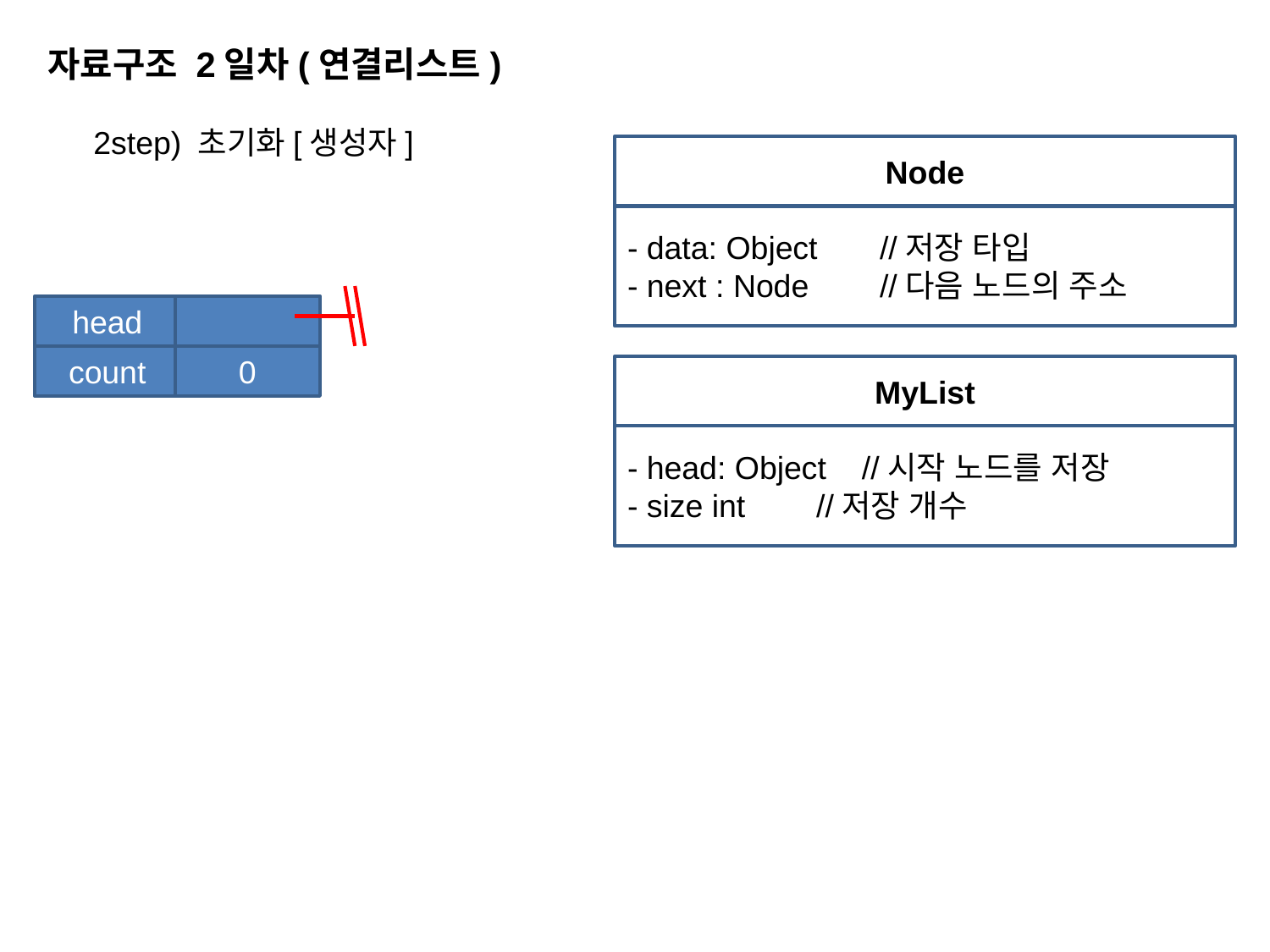

자료구조 2일차(연결리스트)
2step) 초기화[생성자]

Node
- data: Object       //저장 타입
- next : Node        //다음 노드의 주소
head

count
0
MyList
- head: Object    //시작 노드를 저장
- size int        //저장 개수